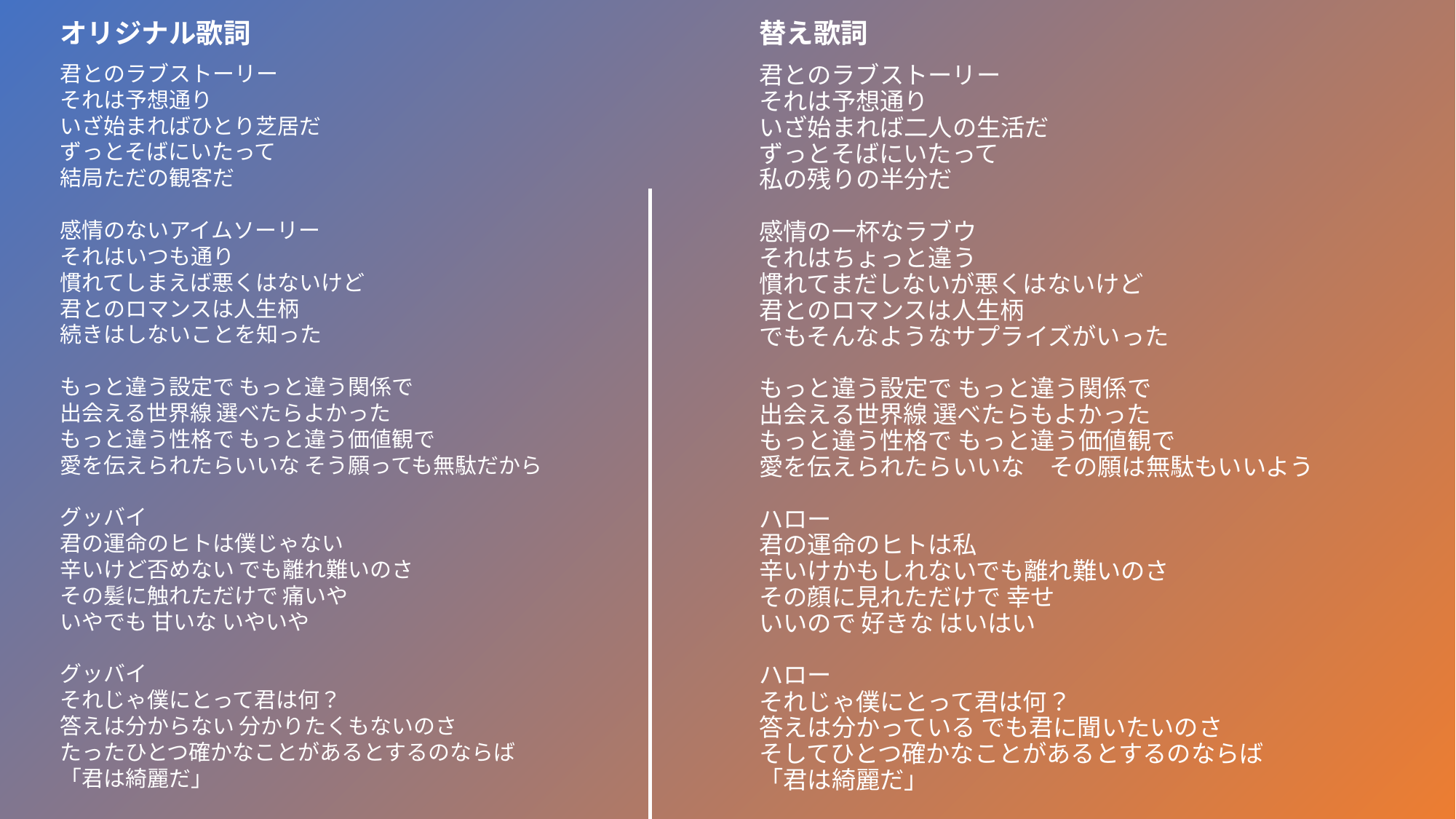

オリジナル歌詞
替え歌詞
君とのラブストーリー
それは予想通り
いざ始まればひとり芝居だ
ずっとそばにいたって
結局ただの観客だ
感情のないアイムソーリー
それはいつも通り
慣れてしまえば悪くはないけど
君とのロマンスは人生柄
続きはしないことを知った
もっと違う設定で もっと違う関係で
出会える世界線 選べたらよかった
もっと違う性格で もっと違う価値観で
愛を伝えられたらいいな そう願っても無駄だから
グッバイ
君の運命のヒトは僕じゃない
辛いけど否めない でも離れ難いのさ
その髪に触れただけで 痛いや
いやでも 甘いな いやいや
グッバイ
それじゃ僕にとって君は何？
答えは分からない 分かりたくもないのさ
たったひとつ確かなことがあるとするのならば
「君は綺麗だ」

君とのラブストーリー
それは予想通り
いざ始まれば二人の生活だ
ずっとそばにいたって
私の残りの半分だ

感情の一杯なラブウ
それはちょっと違う
慣れてまだしないが悪くはないけど
君とのロマンスは人生柄
でもそんなようなサプライズがいった

もっと違う設定で もっと違う関係で
出会える世界線 選べたらもよかった
もっと違う性格で もっと違う価値観で
愛を伝えられたらいいな　その願は無駄もいいよう

ハロー
君の運命のヒトは私
辛いけかもしれないでも離れ難いのさ
その顔に見れただけで 幸せ
いいので 好きな はいはい

ハロー
それじゃ僕にとって君は何？
答えは分かっている でも君に聞いたいのさ
そしてひとつ確かなことがあるとするのならば
「君は綺麗だ」